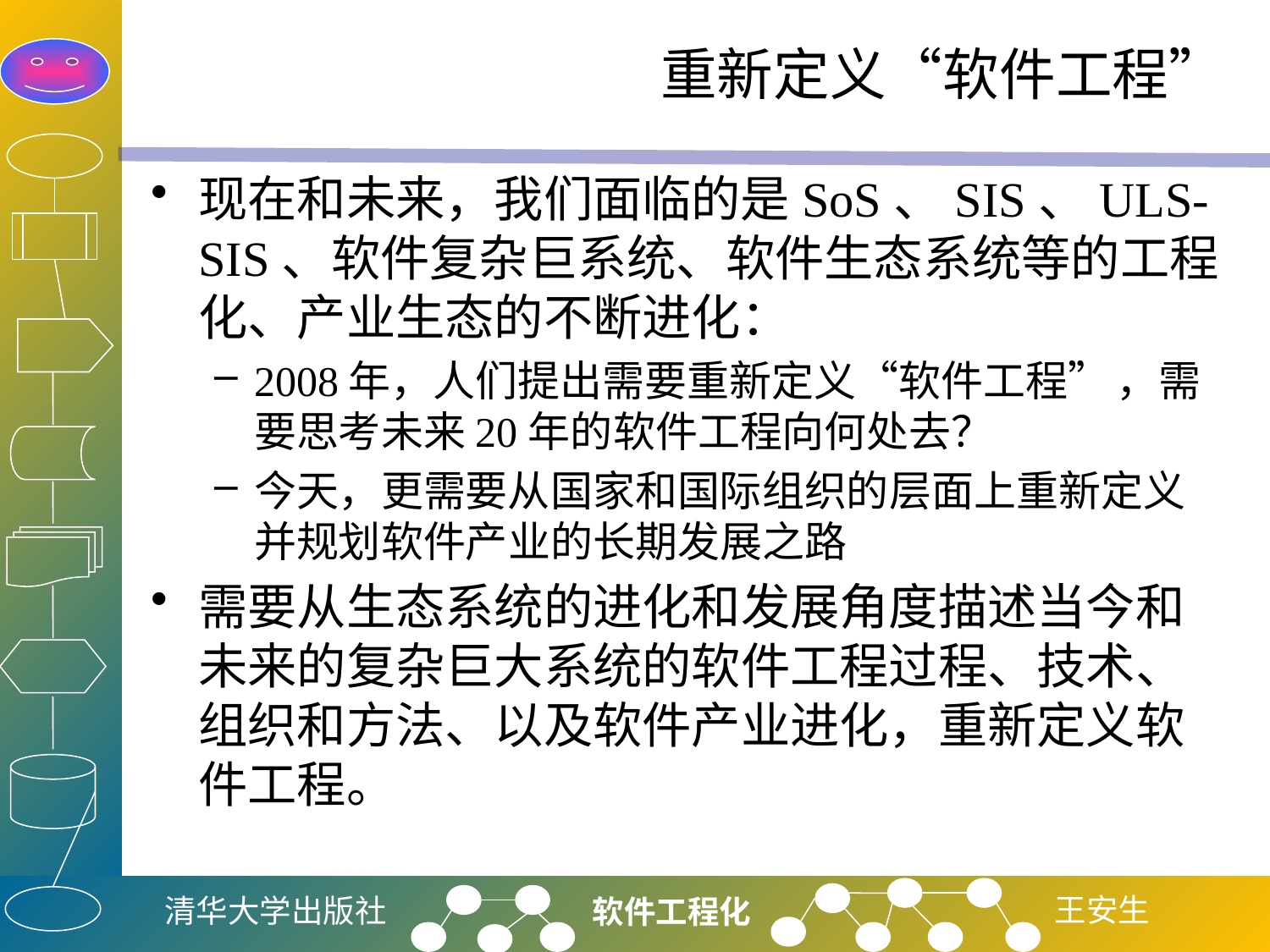

# 重新定义“软件工程”
现在和未来，我们面临的是SoS、SIS、ULS-SIS、软件复杂巨系统、软件生态系统等的工程化、产业生态的不断进化：
2008年，人们提出需要重新定义“软件工程” ，需要思考未来20年的软件工程向何处去？
今天，更需要从国家和国际组织的层面上重新定义并规划软件产业的长期发展之路
需要从生态系统的进化和发展角度描述当今和未来的复杂巨大系统的软件工程过程、技术、组织和方法、以及软件产业进化，重新定义软件工程。